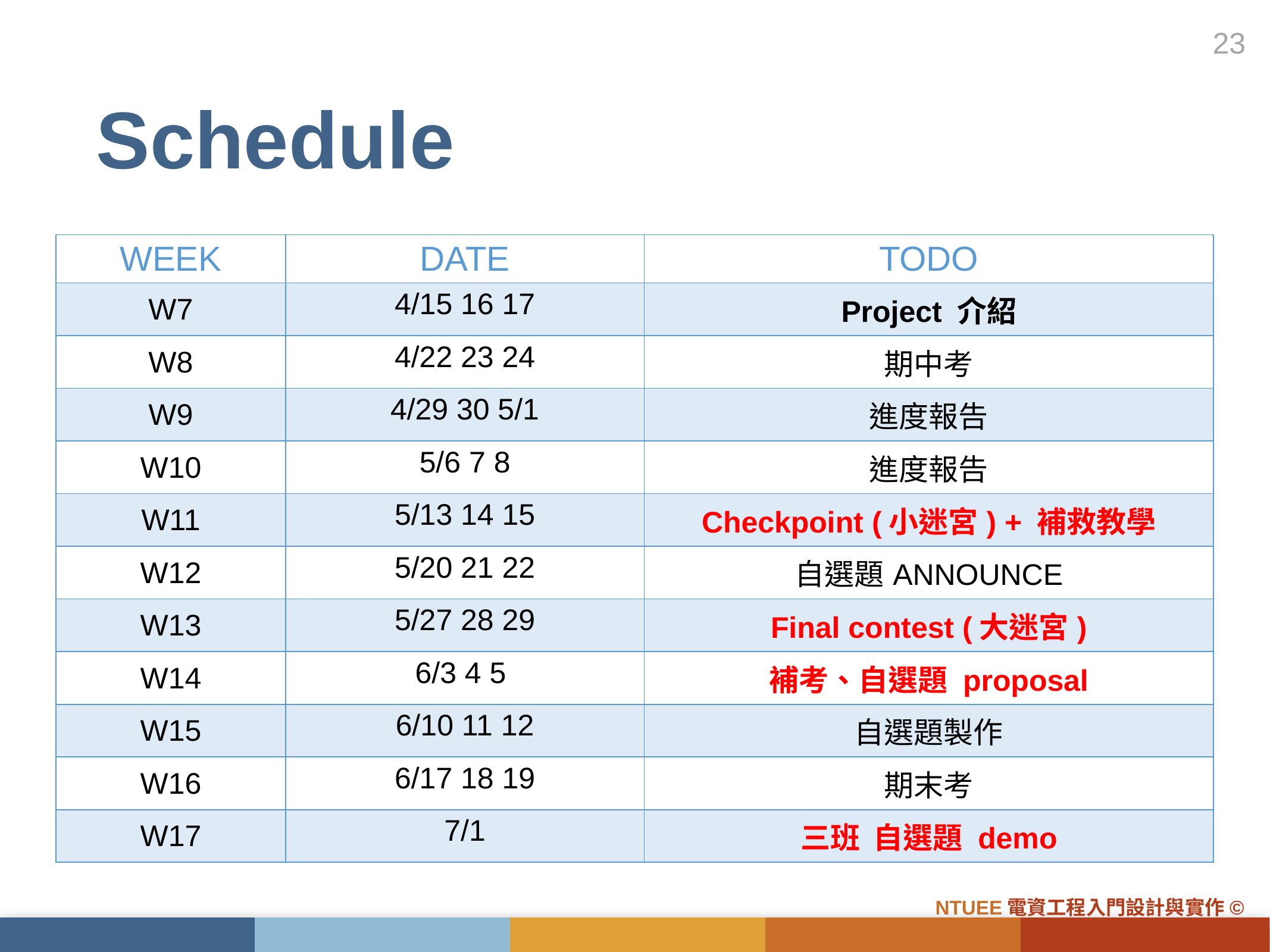

23
# Schedule
| WEEK | DATE | TODO |
| --- | --- | --- |
| W7 | 4/15 16 17 | Project 介紹 |
| W8 | 4/22 23 24 | 期中考 |
| W9 | 4/29 30 5/1 | 進度報告 |
| W10 | 5/6 7 8 | 進度報告 |
| W11 | 5/13 14 15 | Checkpoint (小迷宮) + 補救教學 |
| W12 | 5/20 21 22 | 自選題ANNOUNCE |
| W13 | 5/27 28 29 | Final contest (大迷宮) |
| W14 | 6/3 4 5 | 補考、自選題 proposal |
| W15 | 6/10 11 12 | 自選題製作 |
| W16 | 6/17 18 19 | 期末考 |
| W17 | 7/1 | 三班 自選題 demo |